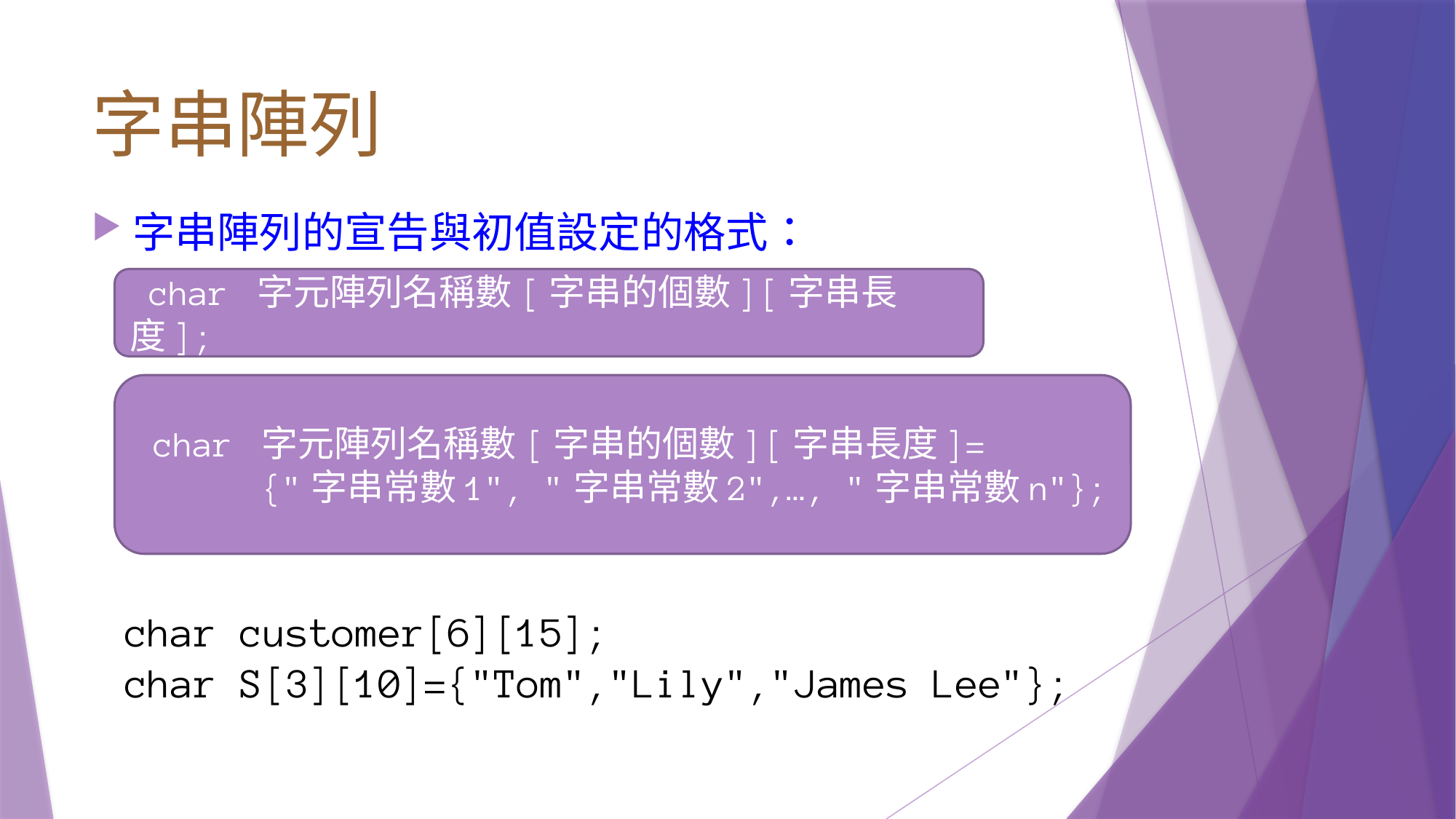

# 字串陣列
字串陣列的宣告與初值設定的格式：
 char 字元陣列名稱數[字串的個數][字串長度];
 char 字元陣列名稱數[字串的個數][字串長度]=
	 {"字串常數1", "字串常數2",…, "字串常數n"};
char customer[6][15];
char S[3][10]={"Tom","Lily","James Lee"};